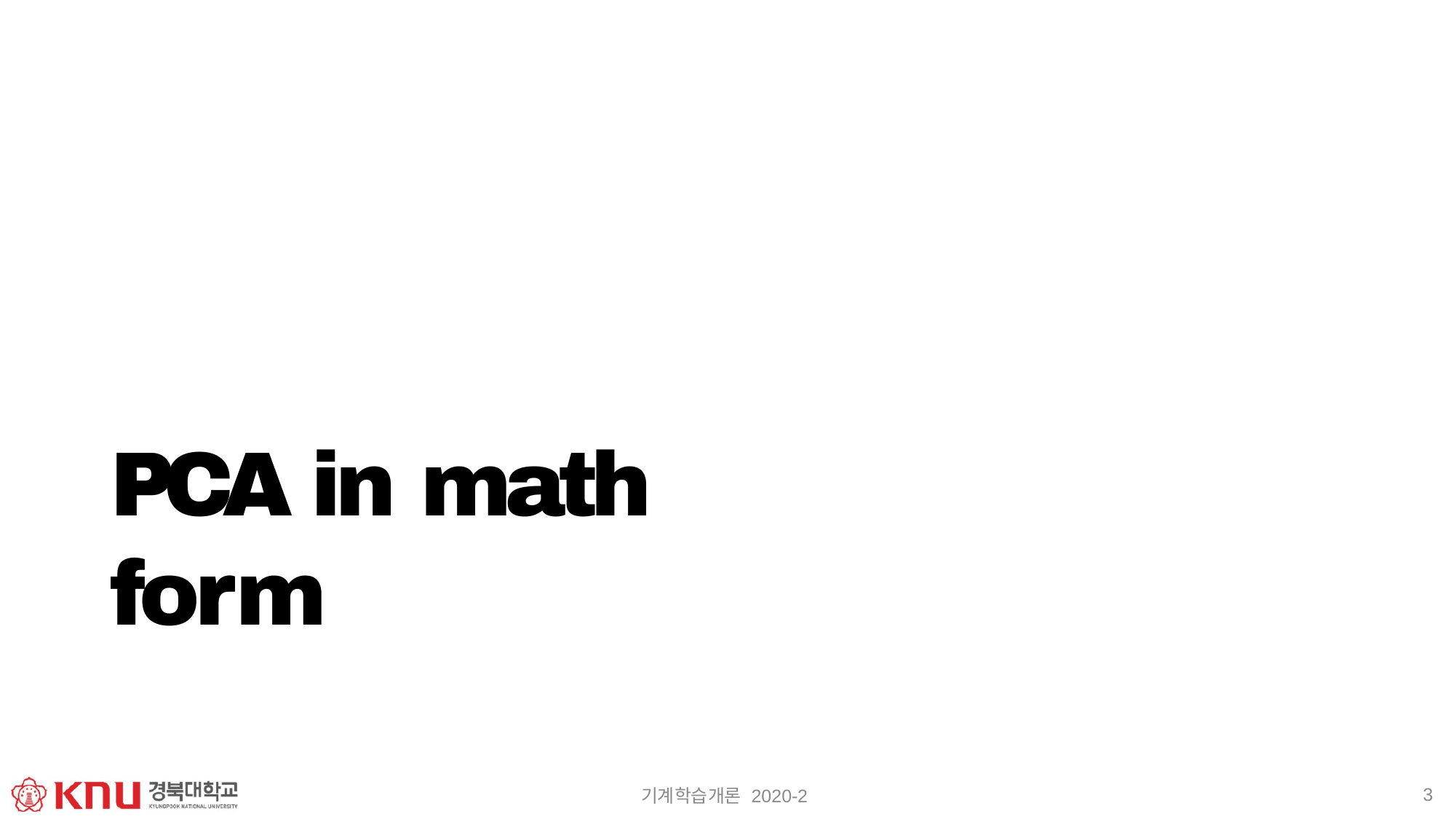

# PCA in math form
3
기계학습개론 2020-2